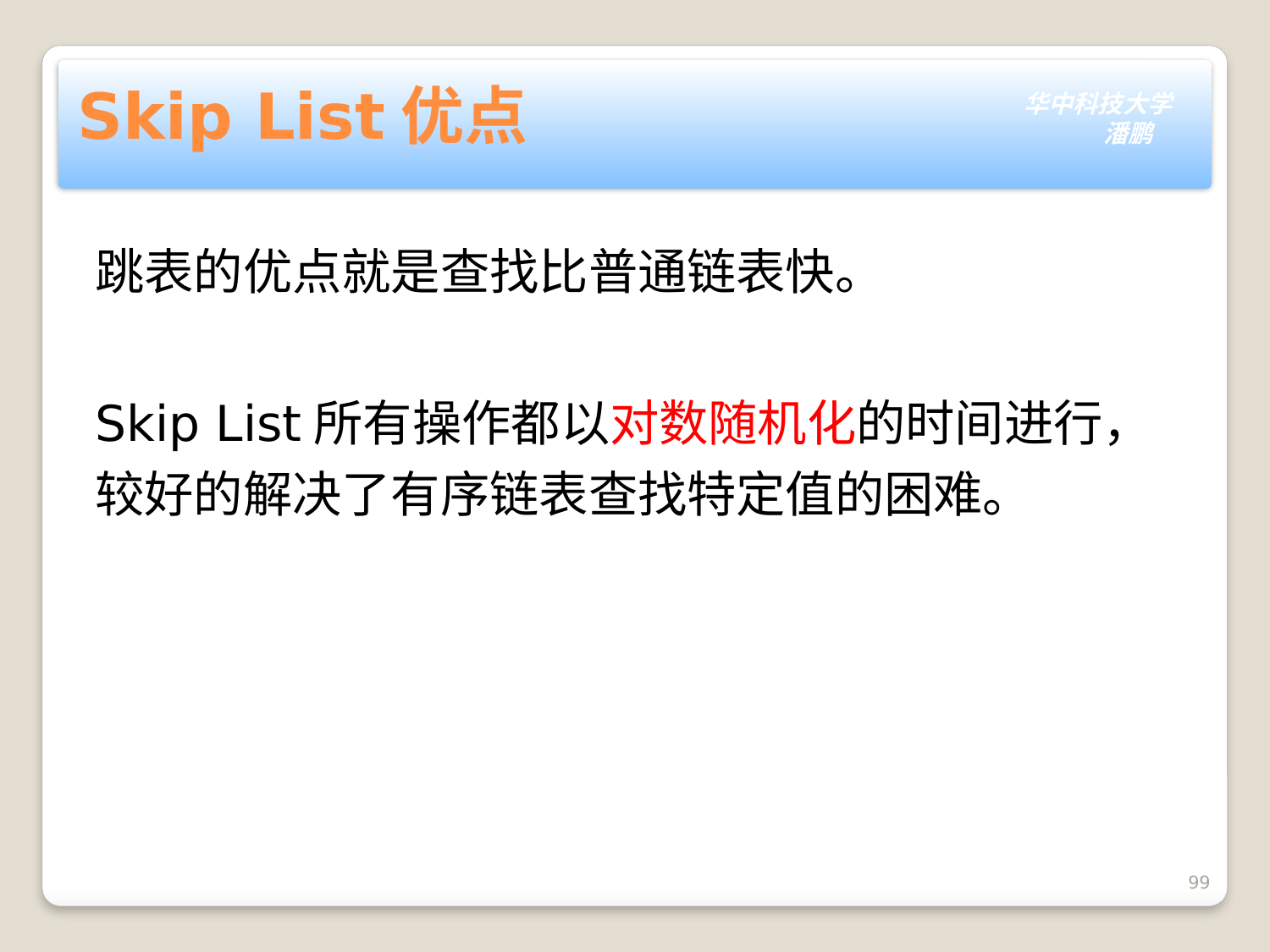

# Skip List优点
跳表的优点就是查找比普通链表快。

Skip List所有操作都以对数随机化的时间进行，较好的解决了有序链表查找特定值的困难。
99